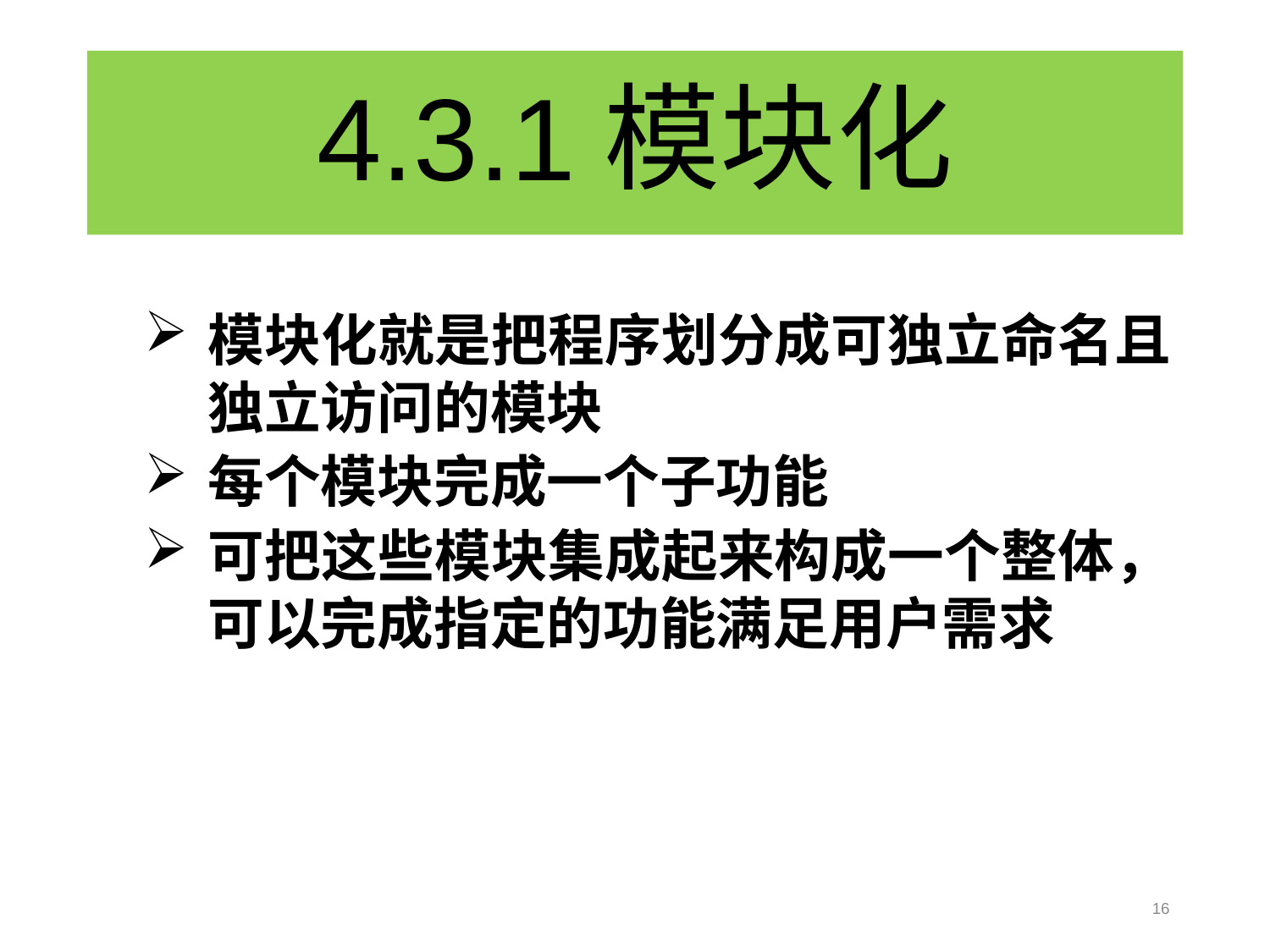

# 4.3.1模块化
模块化就是把程序划分成可独立命名且独立访问的模块
每个模块完成一个子功能
可把这些模块集成起来构成一个整体，可以完成指定的功能满足用户需求
16